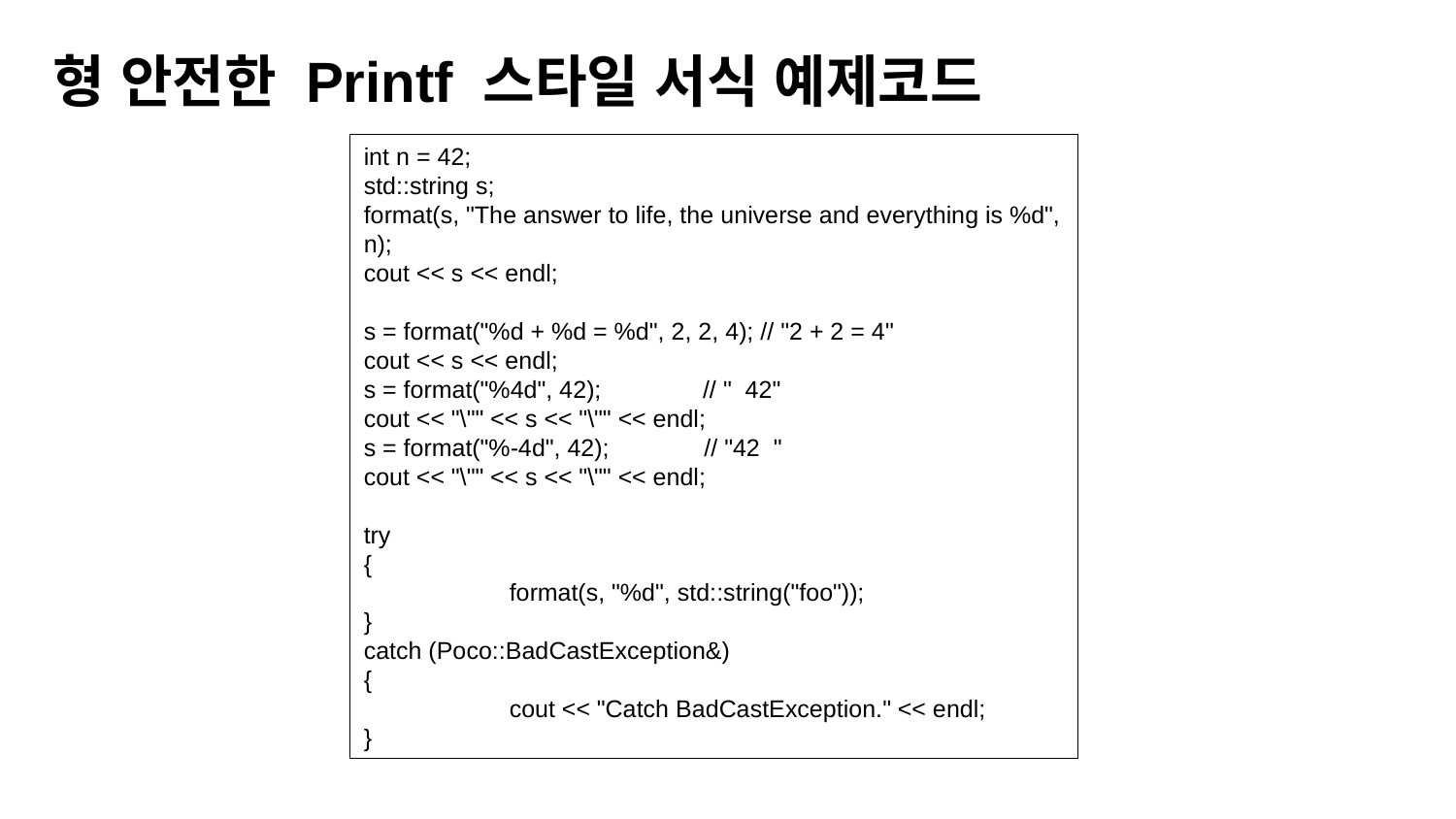

형 안전한 Printf 스타일 서식 예제코드
int n = 42;
std::string s;
format(s, "The answer to life, the universe and everything is %d", n);
cout << s << endl;

s = format("%d + %d = %d", 2, 2, 4); // "2 + 2 = 4"
cout << s << endl;
s = format("%4d", 42);               // "  42"
cout << "\"" << s << "\"" << endl;
s = format("%-4d", 42);              // "42  "
cout << "\"" << s << "\"" << endl;

try
{
	format(s, "%d", std::string("foo"));
}
catch (Poco::BadCastException&)
{
	cout << "Catch BadCastException." << endl;
}